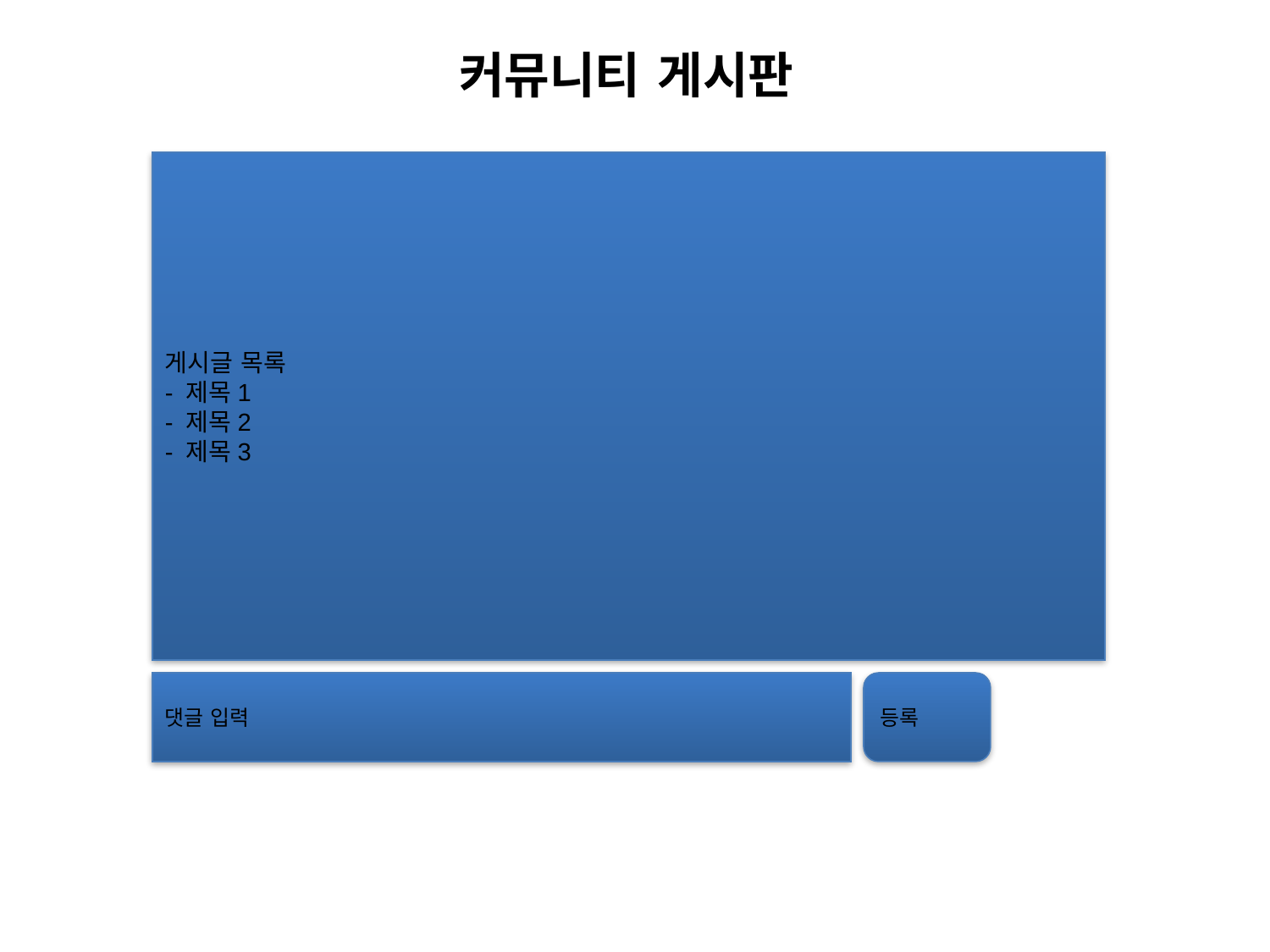

커뮤니티 게시판
게시글 목록
- 제목1
- 제목2
- 제목3
댓글 입력
등록